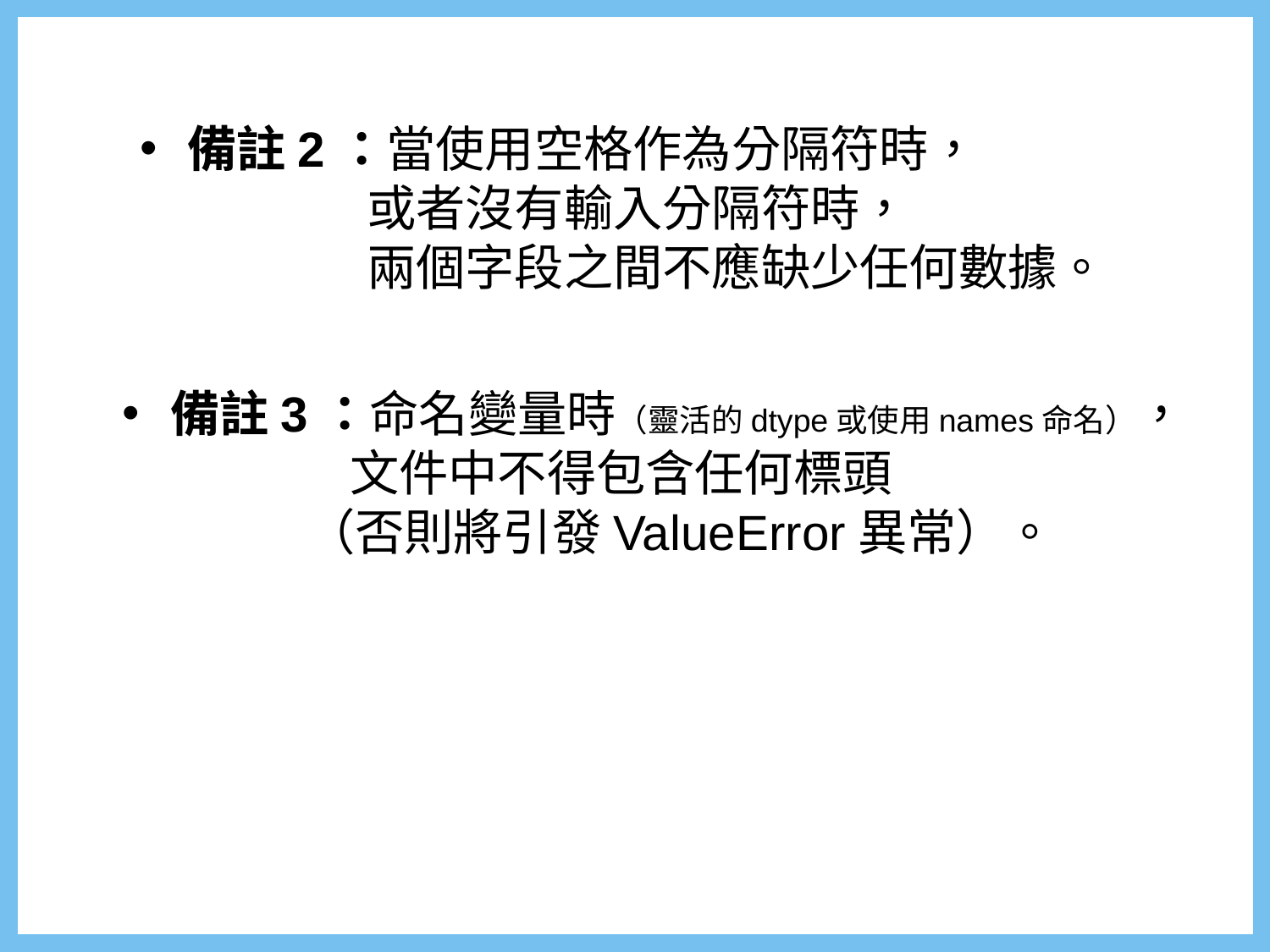

備註2：當使用空格作為分隔符時，
	        或者沒有輸入分隔符時，
	        兩個字段之間不應缺少任何數據。
備註3：命名變量時（靈活的dtype或使用names命名），
	        文件中不得包含任何標頭
	    （否則將引發ValueError異常）。